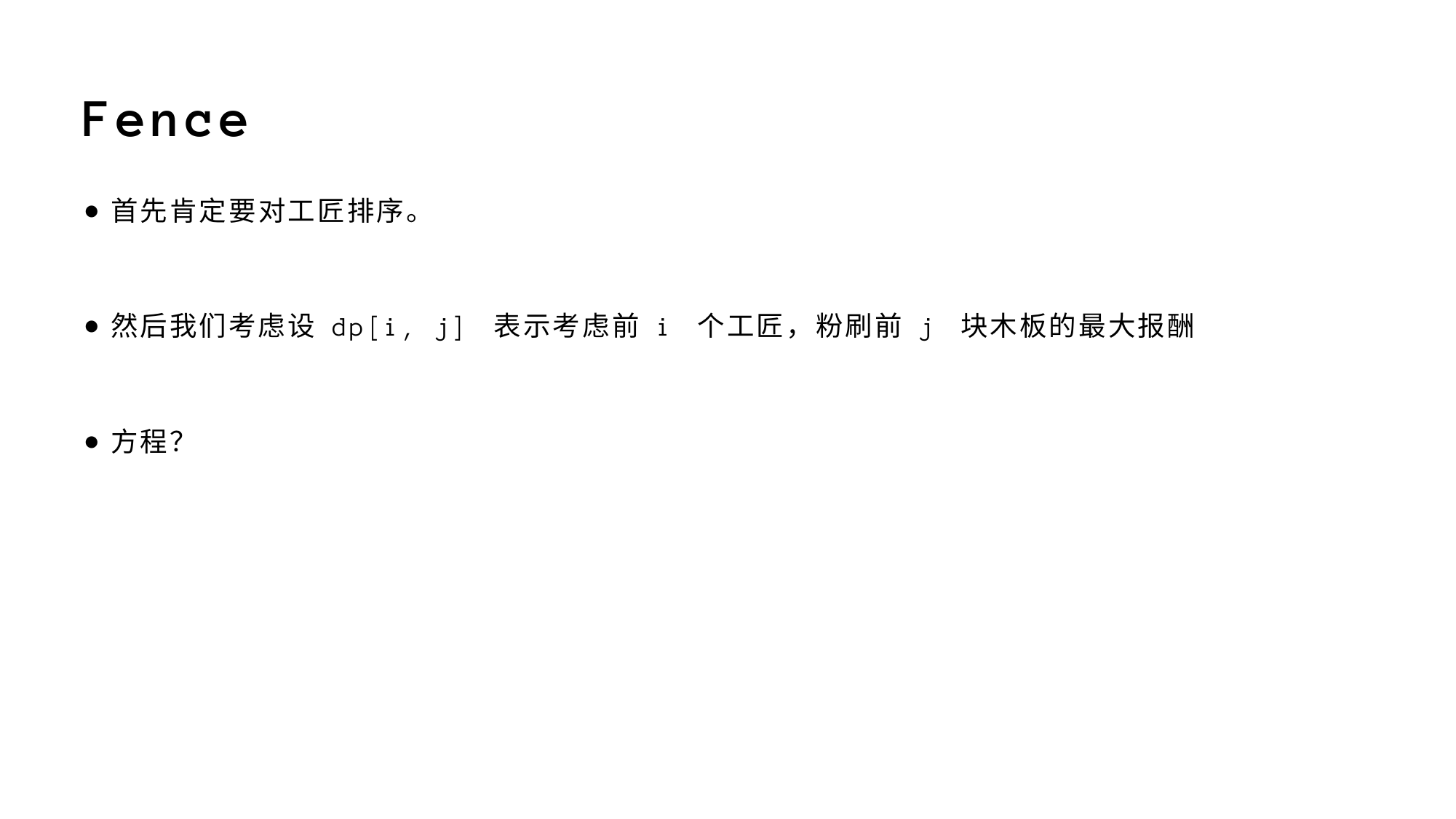

# Fence
首先肯定要对工匠排序。

然后我们考虑设 dp[i, j] 表示考虑前 i 个工匠，粉刷前 j 块木板的最大报酬

方程？